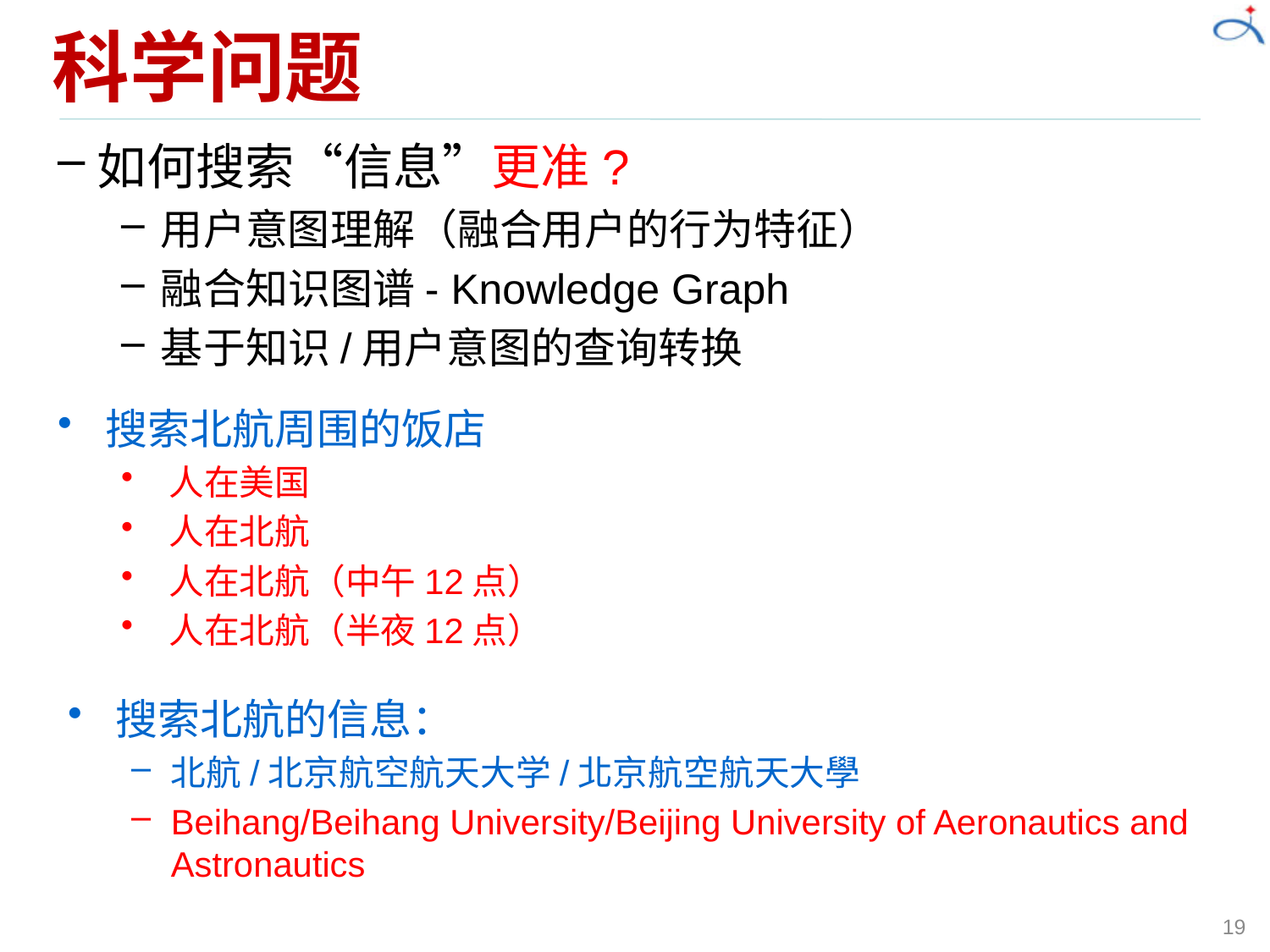

# 科学问题
如何搜索“信息”更准?
用户意图理解（融合用户的行为特征）
融合知识图谱- Knowledge Graph
基于知识/用户意图的查询转换

搜索北航周围的饭店
人在美国
人在北航
人在北航（中午12点）
人在北航（半夜12点）

搜索北航的信息：
北航/北京航空航天大学/北京航空航天大學
Beihang/Beihang University/Beijing University of Aeronautics and Astronautics

19